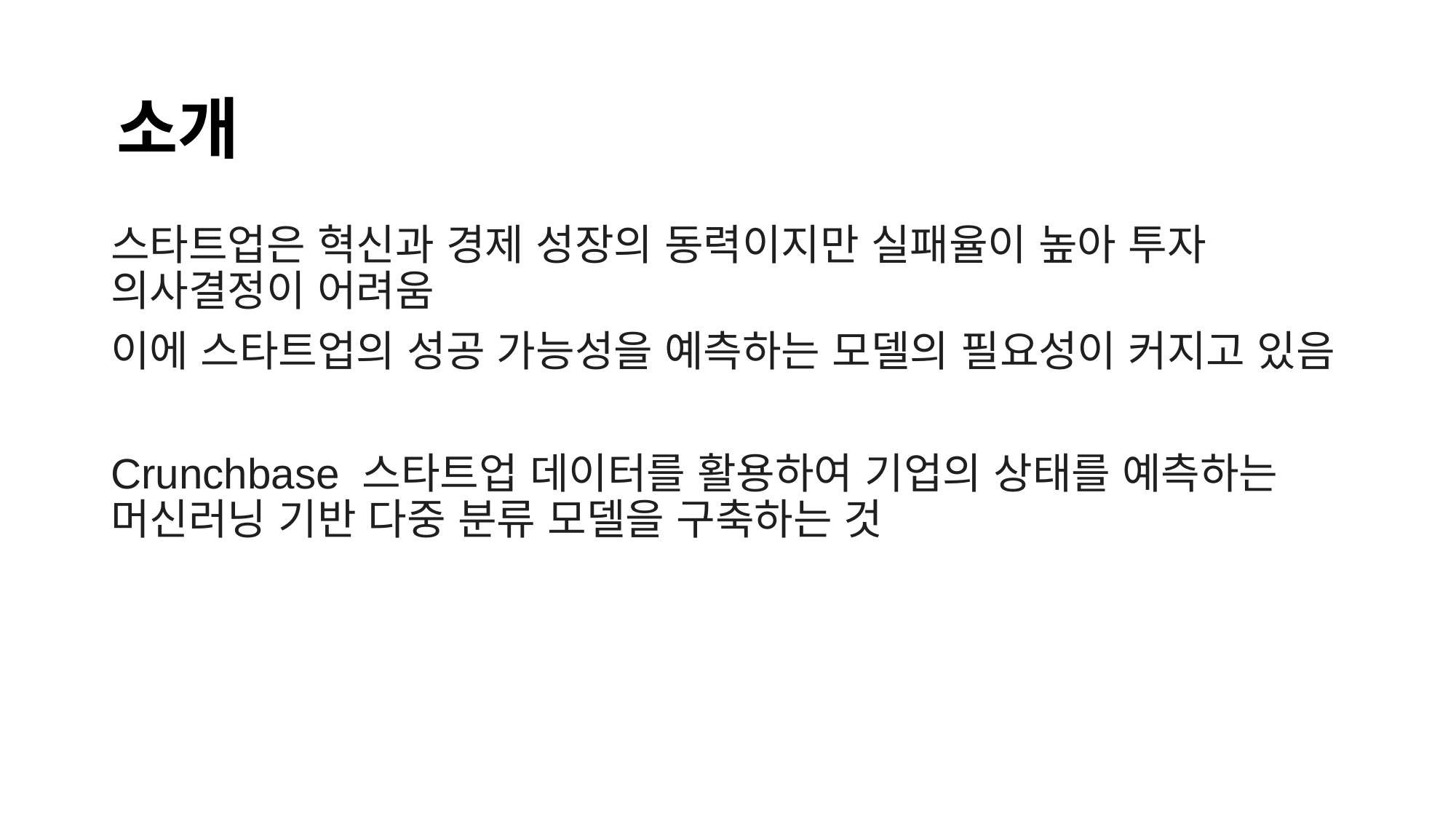

소개
스타트업은 혁신과 경제 성장의 동력이지만 실패율이 높아 투자 의사결정이 어려움
이에 스타트업의 성공 가능성을 예측하는 모델의 필요성이 커지고 있음

Crunchbase 스타트업 데이터를 활용하여 기업의 상태를 예측하는 머신러닝 기반 다중 분류 모델을 구축하는 것